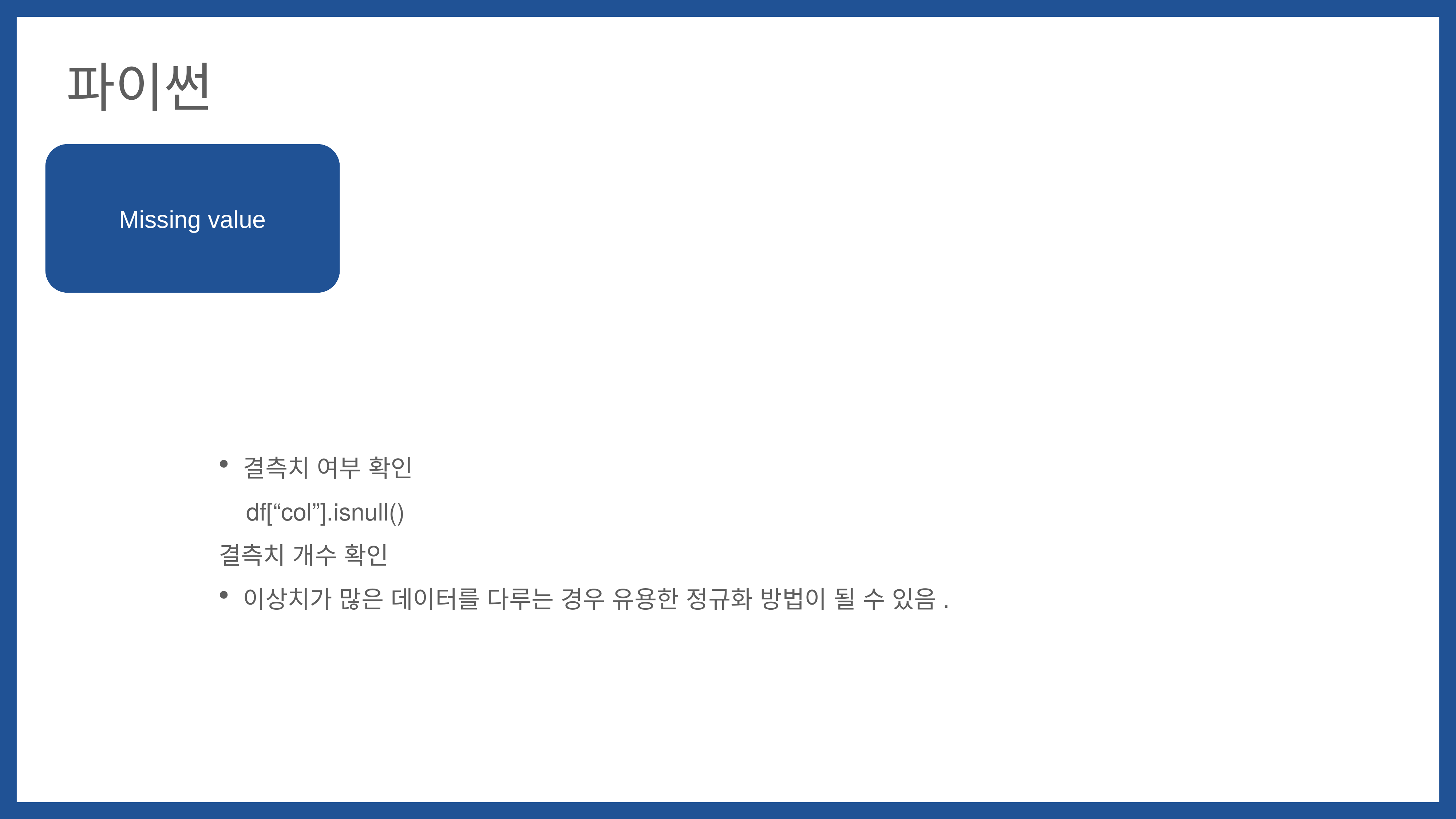

파이썬
Missing value
결측치 여부 확인
df[“col”].isnull()
결측치 개수 확인
이상치가 많은 데이터를 다루는 경우 유용한 정규화 방법이 될 수 있음.